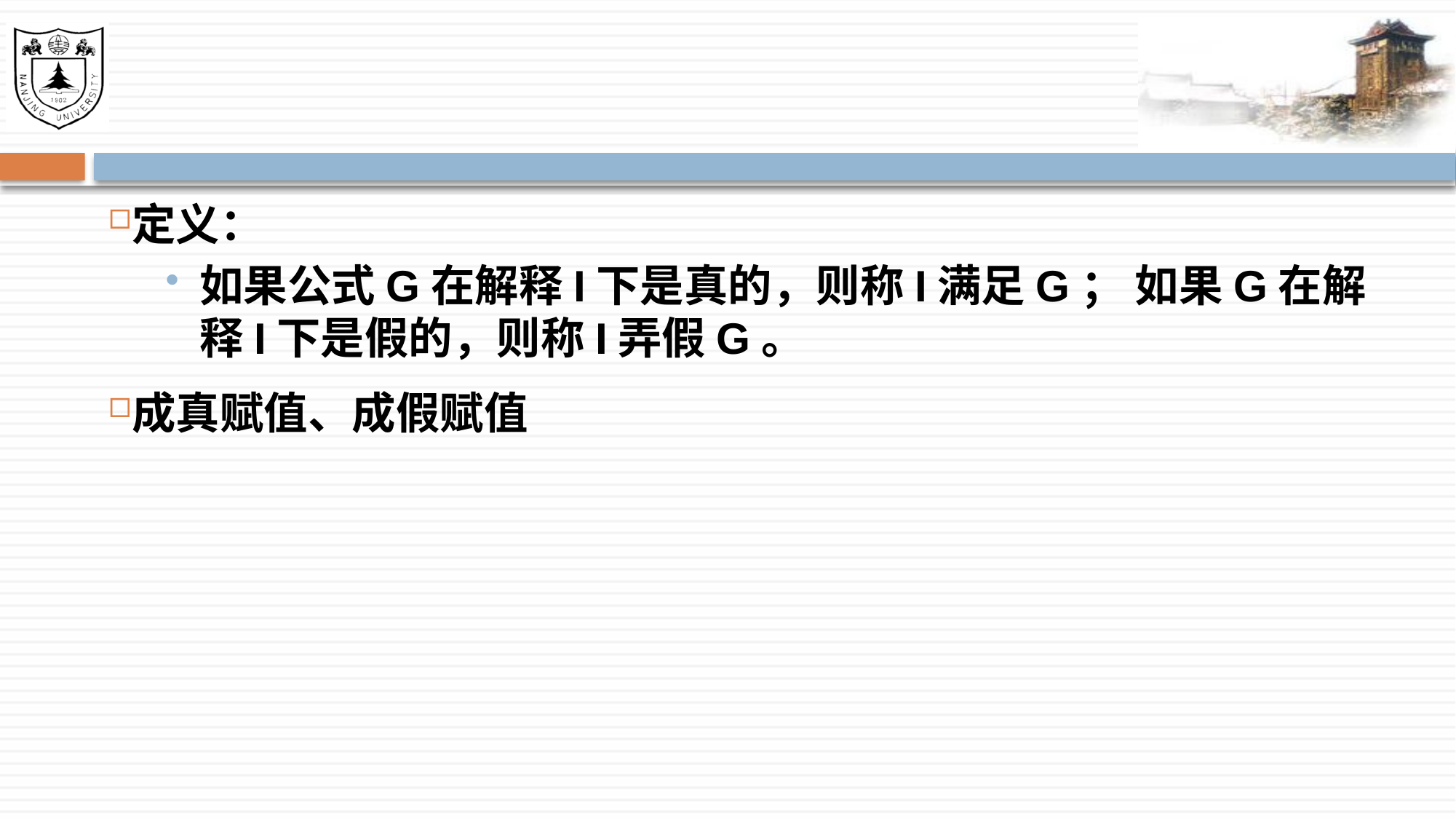

#
定义：
如果公式G在解释I下是真的，则称I满足G； 如果G在解释I下是假的，则称I弄假G。
成真赋值、成假赋值